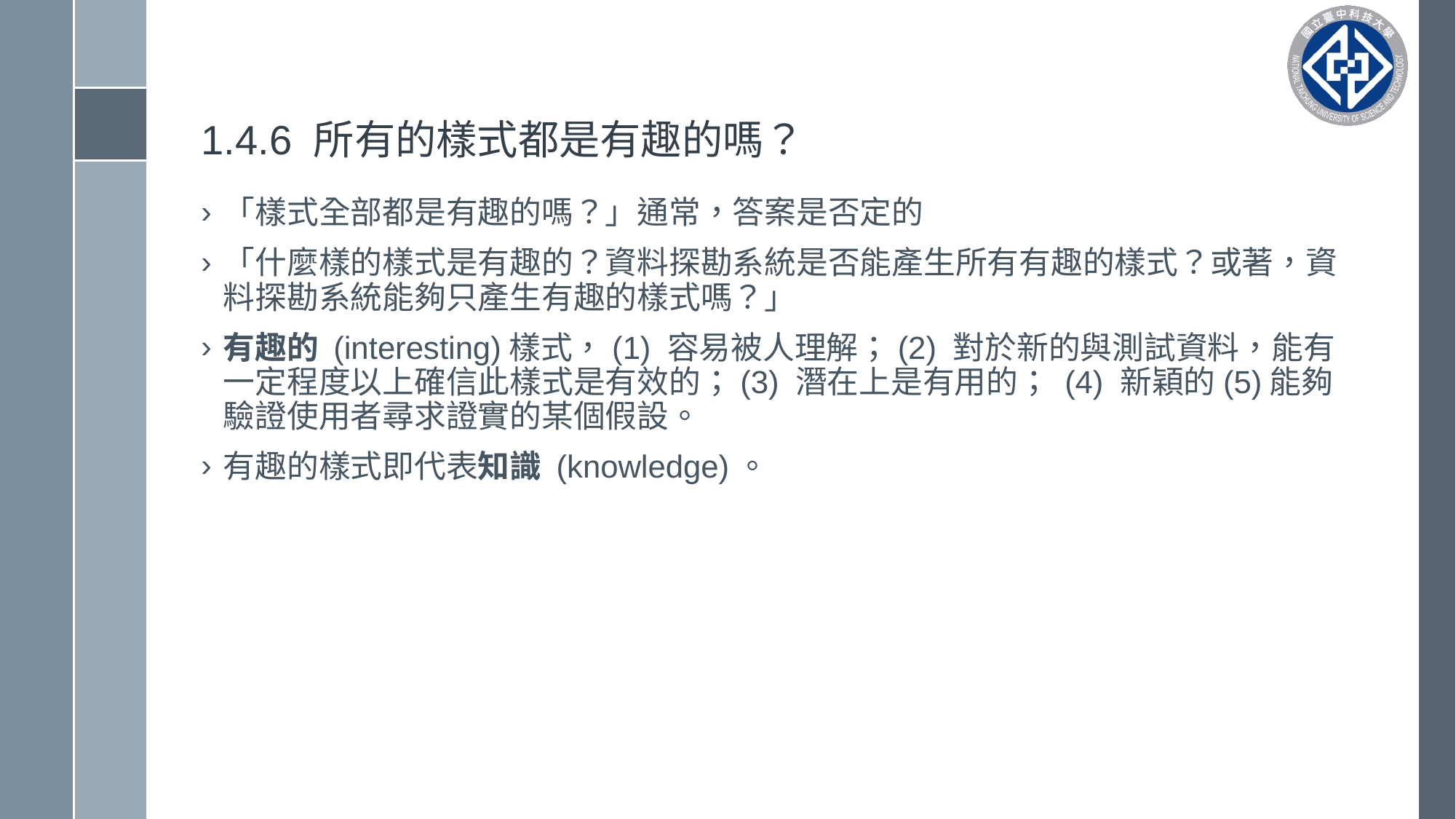

# 1.4.6 所有的樣式都是有趣的嗎？
「樣式全部都是有趣的嗎？」通常，答案是否定的
「什麼樣的樣式是有趣的？資料探勘系統是否能產生所有有趣的樣式？或著，資料探勘系統能夠只產生有趣的樣式嗎？」
有趣的 (interesting)樣式，(1) 容易被人理解；(2) 對於新的與測試資料，能有一定程度以上確信此樣式是有效的；(3) 潛在上是有用的； (4) 新穎的(5)能夠驗證使用者尋求證實的某個假設。
有趣的樣式即代表知識 (knowledge)。